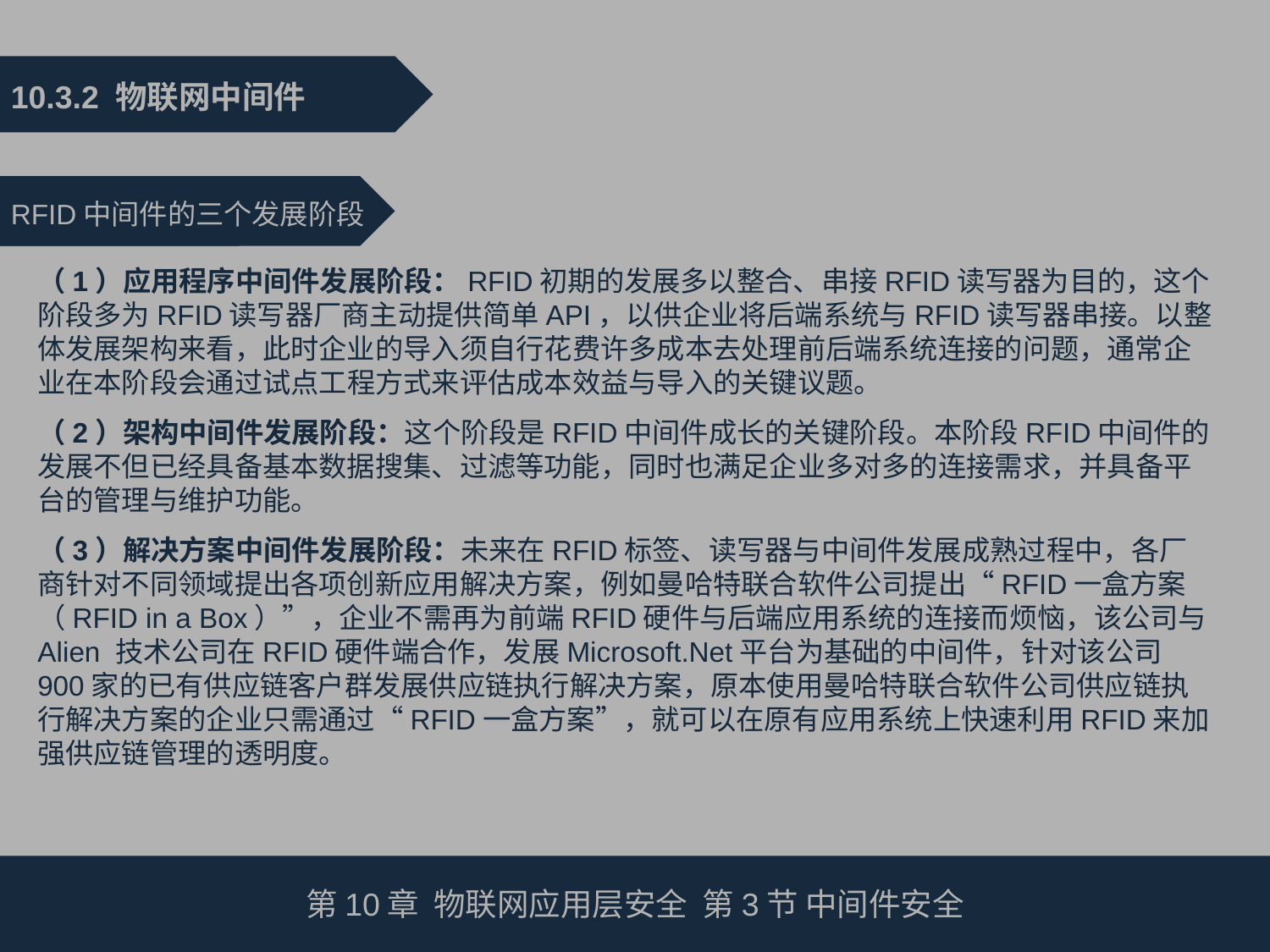

10.3.2 物联网中间件

RFID中间件的三个发展阶段
（1）应用程序中间件发展阶段：RFID初期的发展多以整合、串接RFID读写器为目的，这个阶段多为RFID读写器厂商主动提供简单API，以供企业将后端系统与RFID读写器串接。以整体发展架构来看，此时企业的导入须自行花费许多成本去处理前后端系统连接的问题，通常企业在本阶段会通过试点工程方式来评估成本效益与导入的关键议题。
（2）架构中间件发展阶段：这个阶段是RFID中间件成长的关键阶段。本阶段RFID中间件的发展不但已经具备基本数据搜集、过滤等功能，同时也满足企业多对多的连接需求，并具备平台的管理与维护功能。
（3）解决方案中间件发展阶段：未来在RFID标签、读写器与中间件发展成熟过程中，各厂商针对不同领域提出各项创新应用解决方案，例如曼哈特联合软件公司提出“RFID一盒方案（RFID in a Box）”，企业不需再为前端RFID硬件与后端应用系统的连接而烦恼，该公司与Alien 技术公司在RFID硬件端合作，发展Microsoft.Net平台为基础的中间件，针对该公司900家的已有供应链客户群发展供应链执行解决方案，原本使用曼哈特联合软件公司供应链执行解决方案的企业只需通过“RFID一盒方案”，就可以在原有应用系统上快速利用RFID来加强供应链管理的透明度。